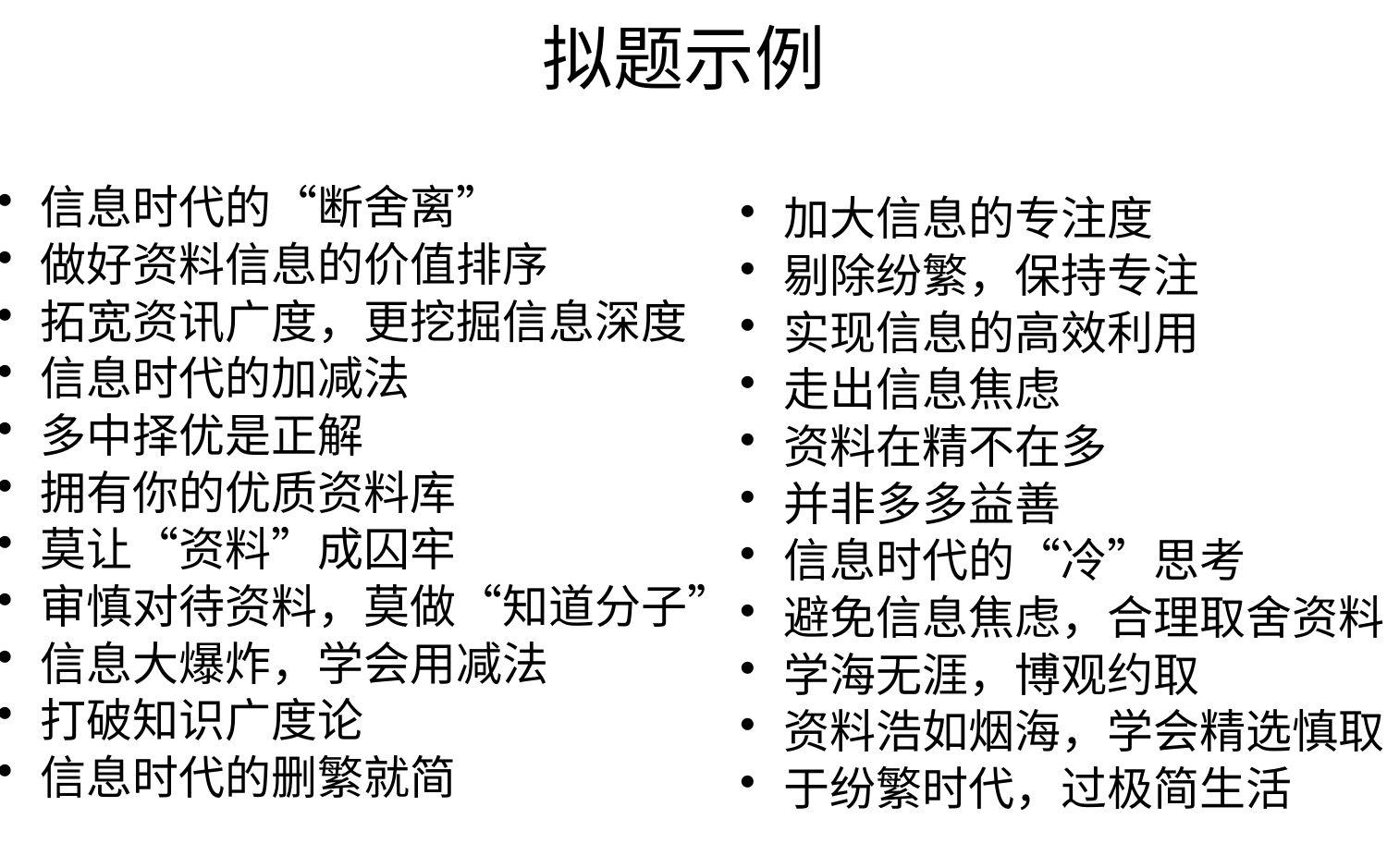

# 拟题示例
信息时代的“断舍离”
做好资料信息的价值排序
拓宽资讯广度，更挖掘信息深度
信息时代的加减法
多中择优是正解
拥有你的优质资料库
莫让“资料”成囚牢
审慎对待资料，莫做“知道分子”
信息大爆炸，学会用减法
打破知识广度论
信息时代的删繁就简

加大信息的专注度
剔除纷繁，保持专注
实现信息的高效利用
走出信息焦虑
资料在精不在多
并非多多益善
信息时代的“冷”思考
避免信息焦虑，合理取舍资料
学海无涯，博观约取
资料浩如烟海，学会精选慎取
于纷繁时代，过极简生活